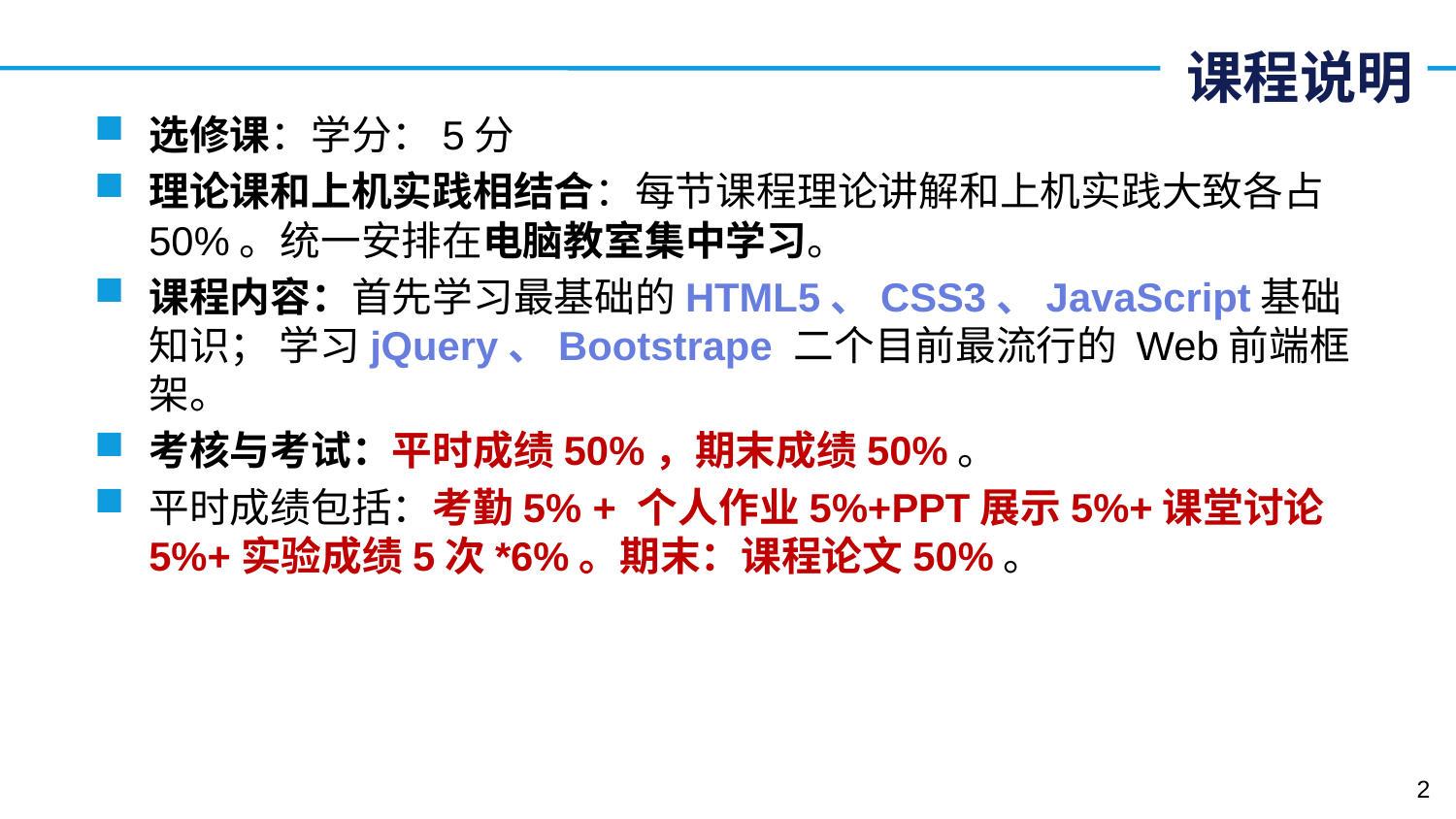

# 课程说明
选修课：学分：5分
理论课和上机实践相结合：每节课程理论讲解和上机实践大致各占 50%。统一安排在电脑教室集中学习。
课程内容：首先学习最基础的HTML5、CSS3、JavaScript基础知识； 学习jQuery、Bootstrape 二个目前最流行的 Web前端框架。
考核与考试：平时成绩50%，期末成绩50%。
平时成绩包括：考勤5% + 个人作业5%+PPT展示5%+课堂讨论5%+实验成绩5次*6%。期末：课程论文50%。
2